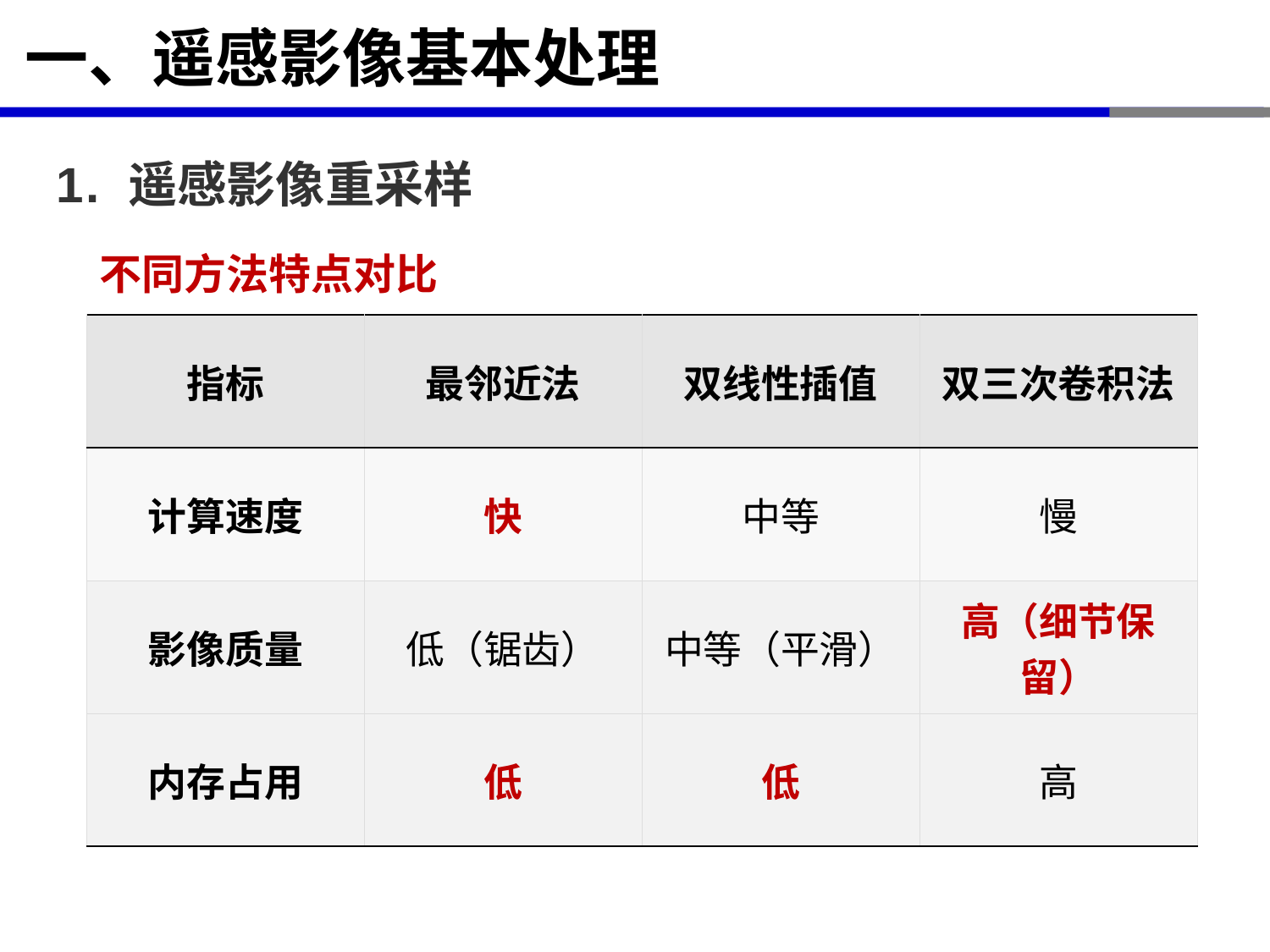

# 一、遥感影像基本处理
遥感影像重采样
不同方法特点对比
| 指标 | 最邻近法 | 双线性插值 | 双三次卷积法 |
| --- | --- | --- | --- |
| 计算速度 | 快 | 中等 | 慢 |
| 影像质量 | 低（锯齿） | 中等（平滑） | 高（细节保留） |
| 内存占用 | 低 | 低 | 高 |